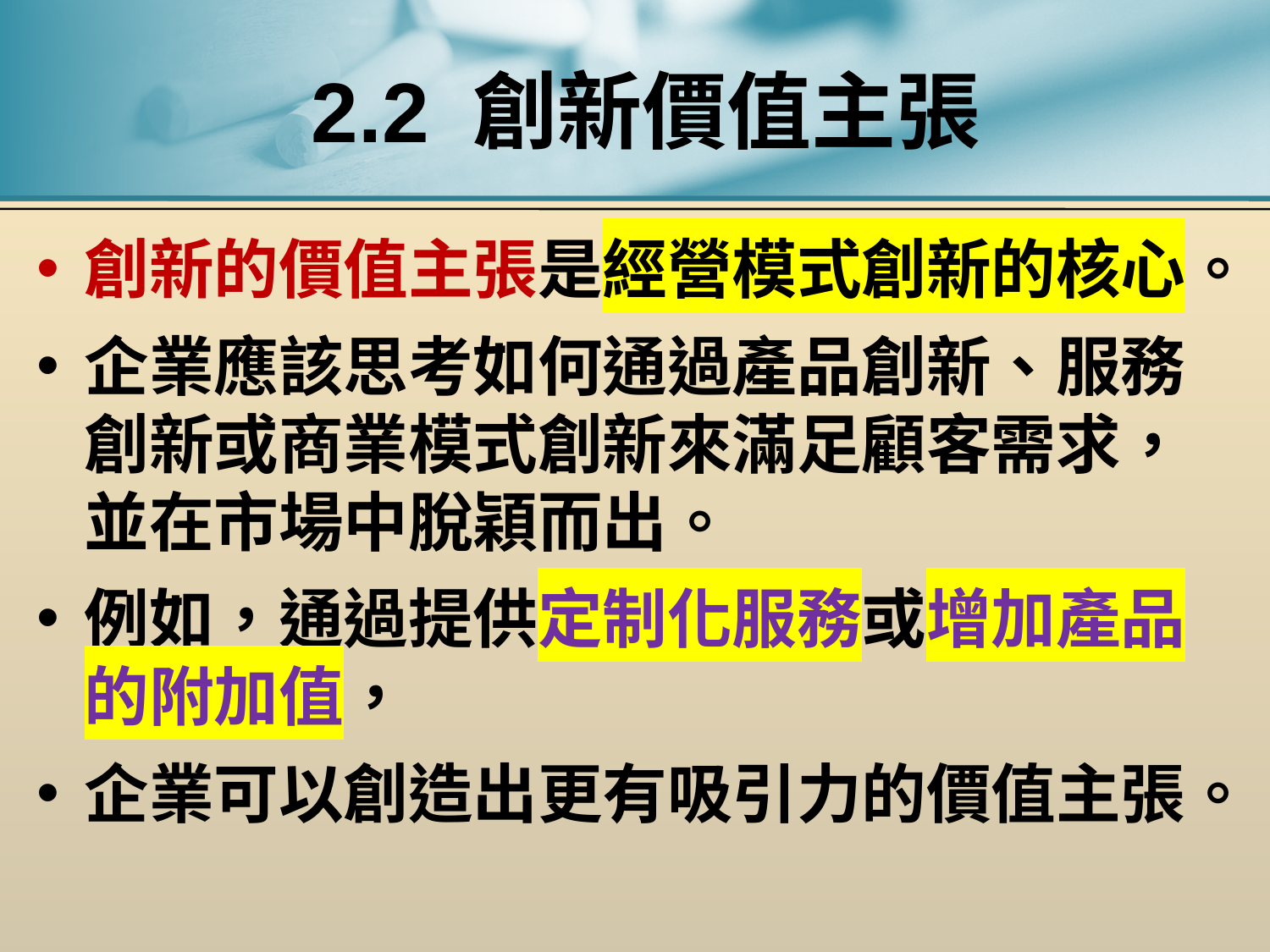

# 2.2 創新價值主張
創新的價值主張是經營模式創新的核心。
企業應該思考如何通過產品創新、服務創新或商業模式創新來滿足顧客需求，並在市場中脫穎而出。
例如，通過提供定制化服務或增加產品的附加值，
企業可以創造出更有吸引力的價值主張。